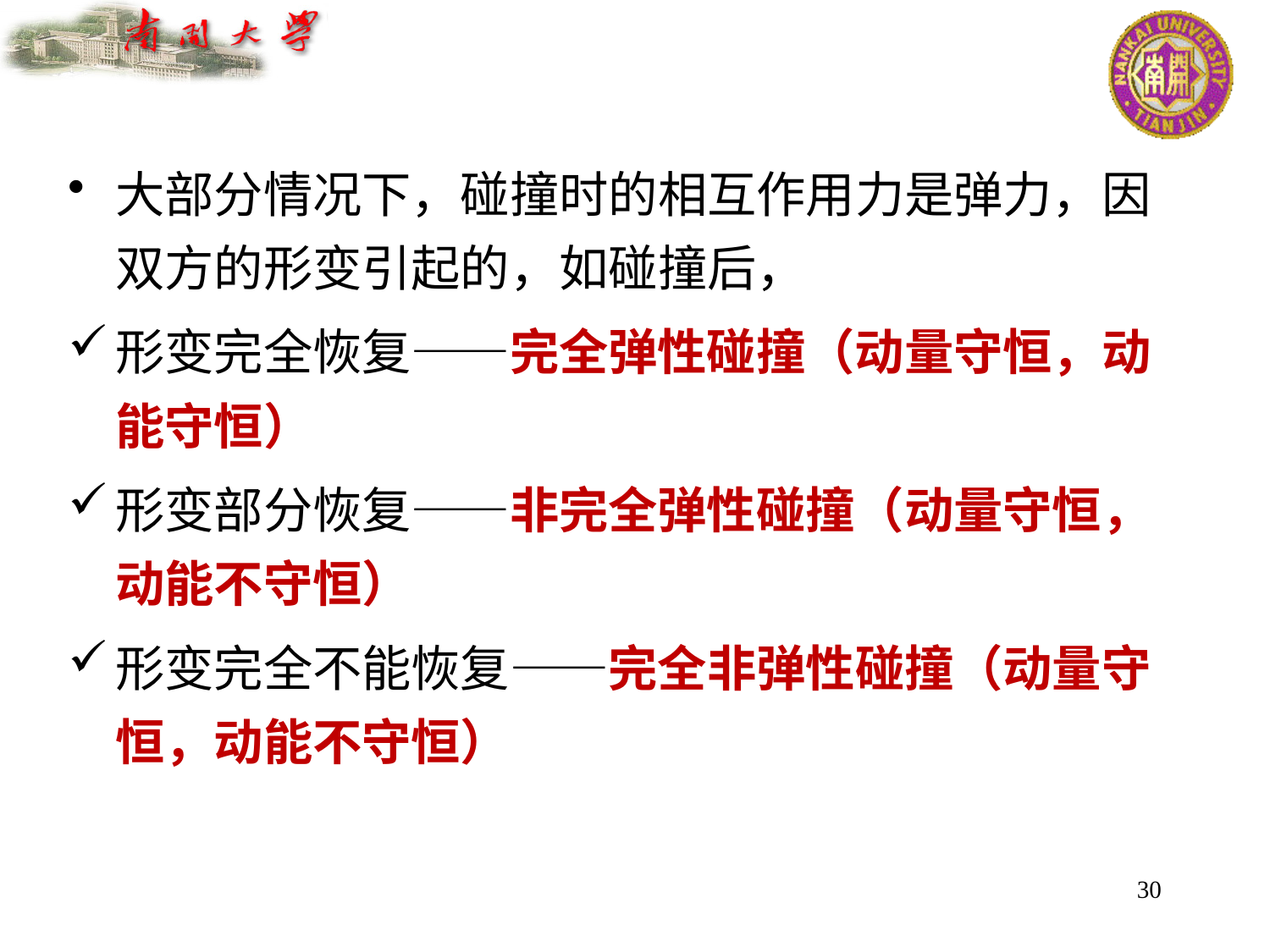

大部分情况下，碰撞时的相互作用力是弹力，因双方的形变引起的，如碰撞后，
形变完全恢复——完全弹性碰撞（动量守恒，动能守恒）
形变部分恢复——非完全弹性碰撞（动量守恒，动能不守恒）
形变完全不能恢复——完全非弹性碰撞（动量守恒，动能不守恒）

30